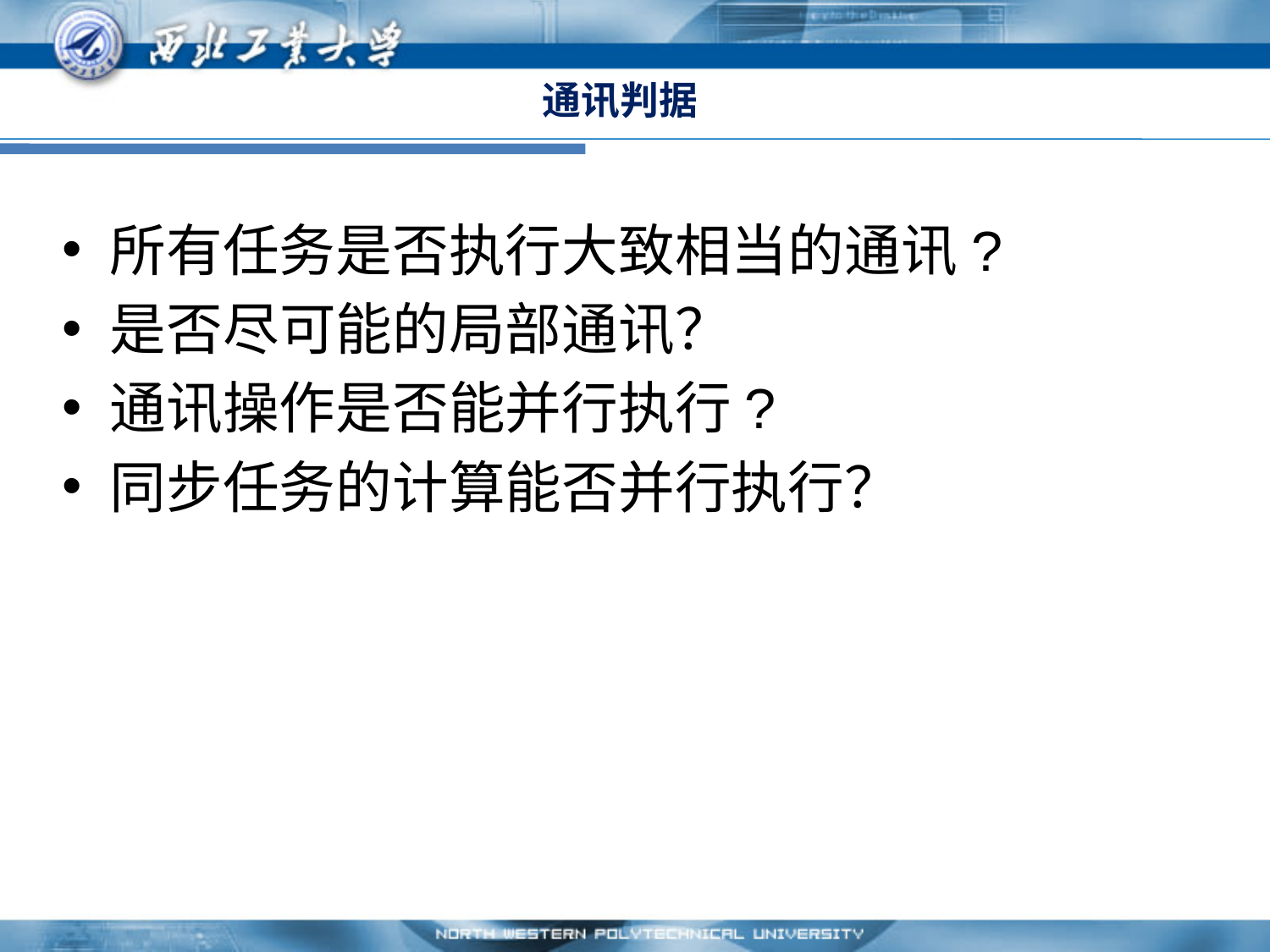

# 通讯判据
所有任务是否执行大致相当的通讯?
是否尽可能的局部通讯？
通讯操作是否能并行执行?
同步任务的计算能否并行执行？